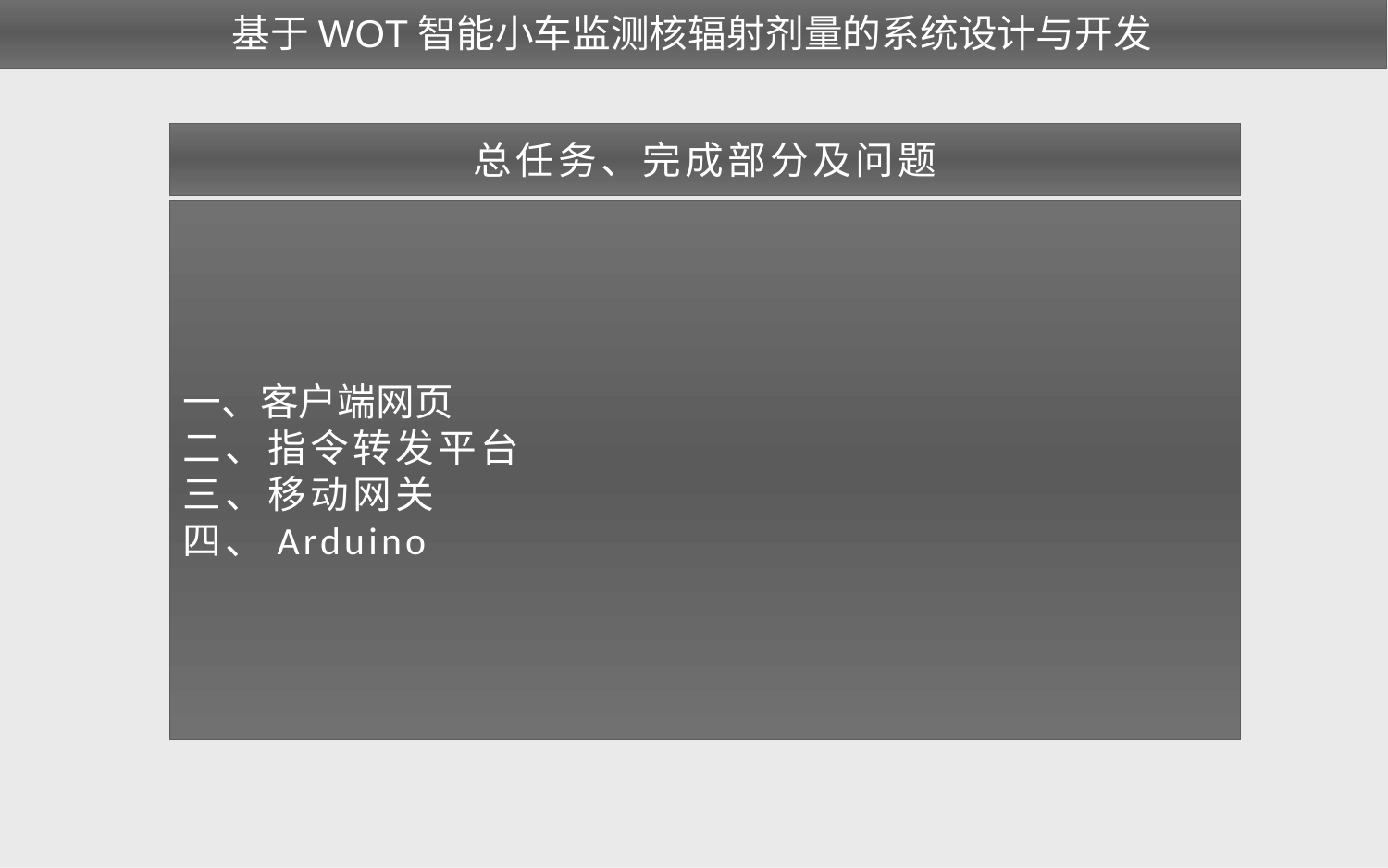

基于WOT智能小车监测核辐射剂量的系统设计与开发
总任务、完成部分及问题
一、客户端网页
二、指令转发平台
三、移动网关
四、Arduino